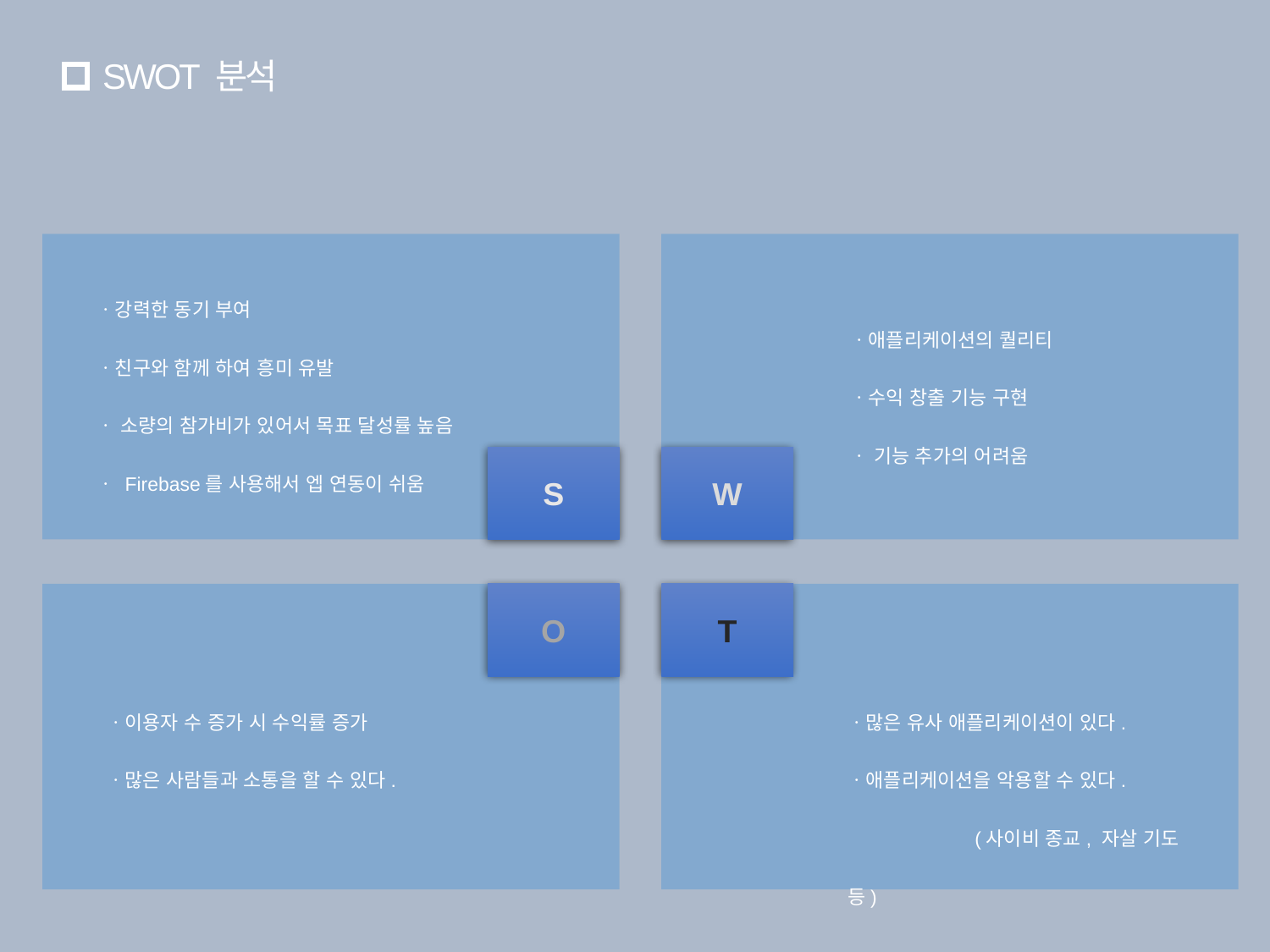

# SWOT 분석

ㆍ강력한 동기 부여
ㆍ친구와 함께 하여 흥미 유발
ㆍ 소량의 참가비가 있어서 목표 달성률 높음
ㆍ Firebase를 사용해서 엡 연동이 쉬움
ㆍ애플리케이션의 퀄리티
ㆍ수익 창출 기능 구현
ㆍ 기능 추가의 어려움
S
W

O
T

ㆍ이용자 수 증가 시 수익률 증가
ㆍ많은 사람들과 소통을 할 수 있다.

ㆍ많은 유사 애플리케이션이 있다.
ㆍ애플리케이션을 악용할 수 있다.
	(사이비 종교, 자살 기도 등)